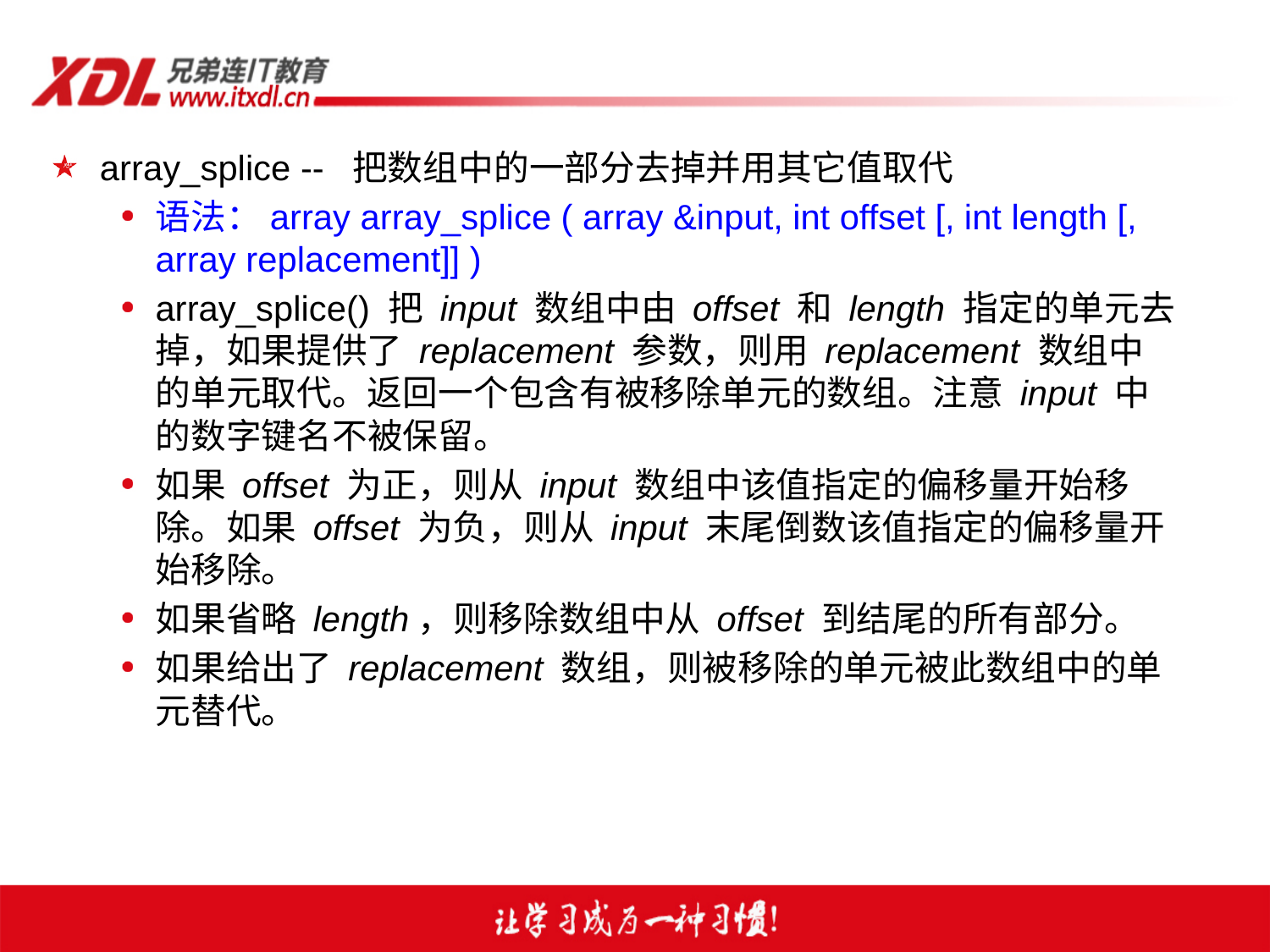

array_splice --  把数组中的一部分去掉并用其它值取代
语法：array array_splice ( array &input, int offset [, int length [, array replacement]] )
array_splice() 把 input 数组中由 offset 和 length 指定的单元去掉，如果提供了 replacement 参数，则用 replacement 数组中的单元取代。返回一个包含有被移除单元的数组。注意 input 中的数字键名不被保留。
如果 offset 为正，则从 input 数组中该值指定的偏移量开始移除。如果 offset 为负，则从 input 末尾倒数该值指定的偏移量开始移除。
如果省略 length，则移除数组中从 offset 到结尾的所有部分。
如果给出了 replacement 数组，则被移除的单元被此数组中的单元替代。